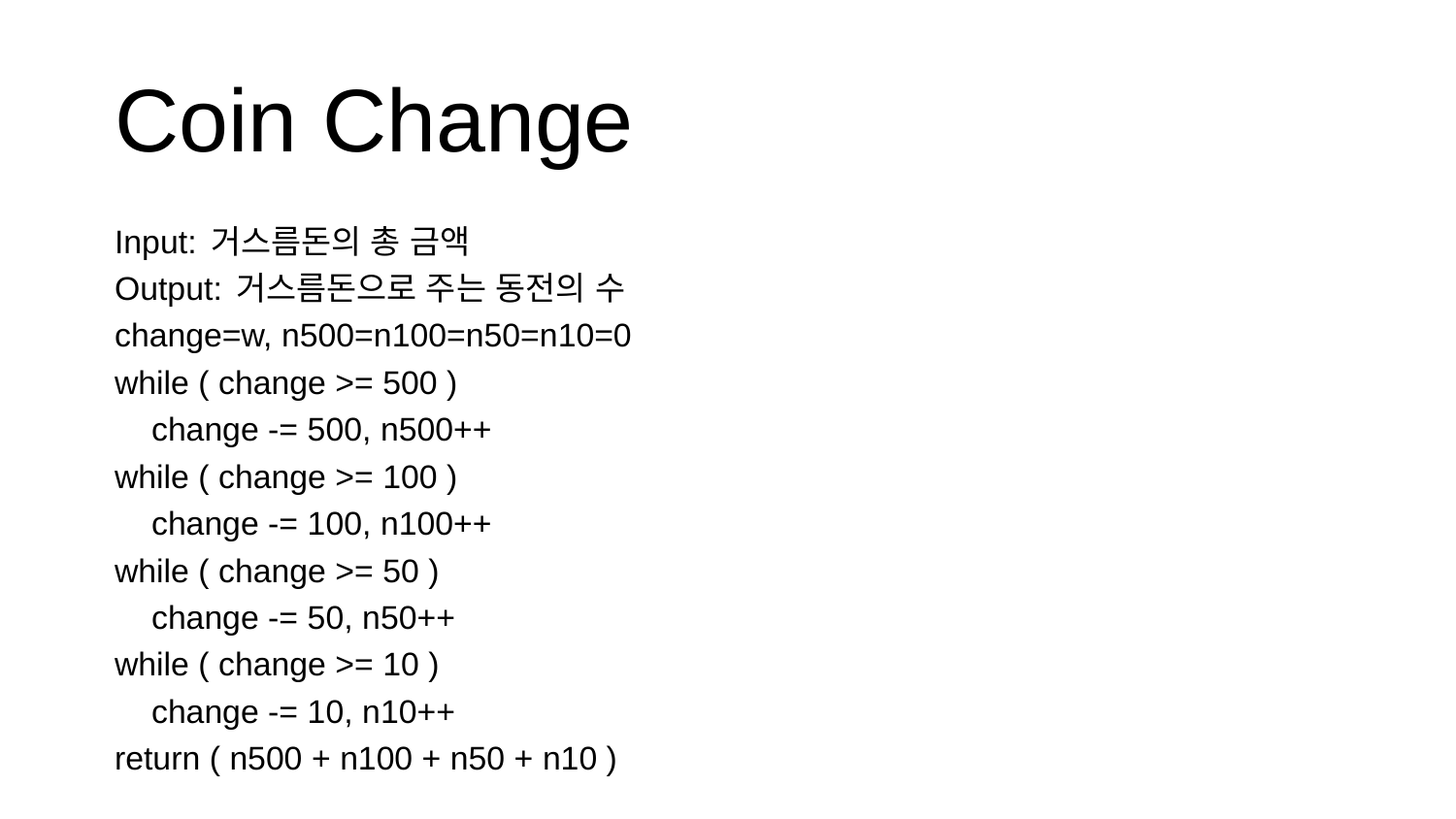

# Coin Change
Input: 거스름돈의 총 금액
Output: 거스름돈으로 주는 동전의 수
change=w, n500=n100=n50=n10=0
while ( change >= 500 )
    change -= 500, n500++
while ( change >= 100 )
    change -= 100, n100++
while ( change >= 50 )
    change -= 50, n50++
while ( change >= 10 )
    change -= 10, n10++
return ( n500 + n100 + n50 + n10 )